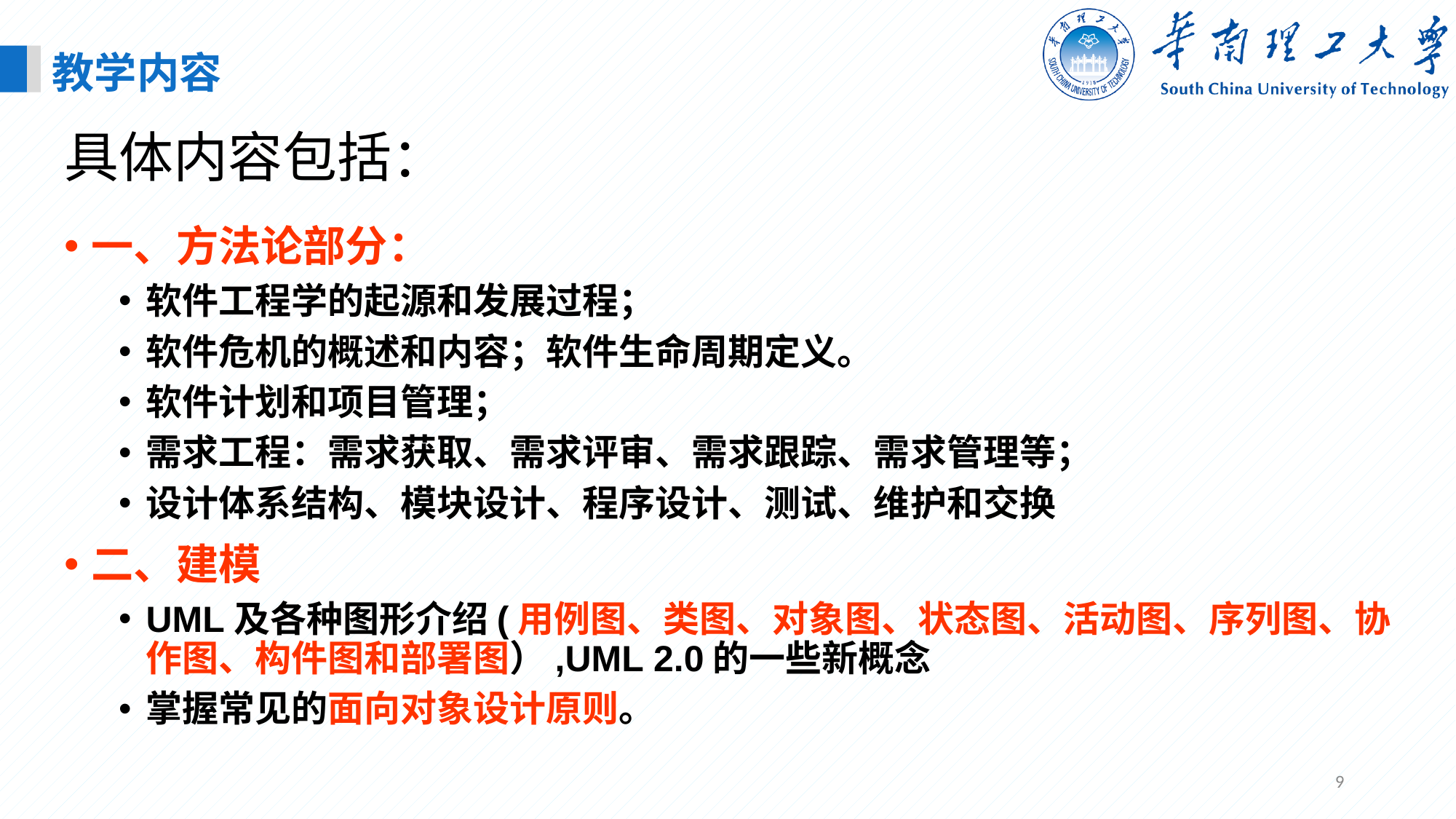

教学内容
# 具体内容包括：
一、方法论部分：
软件工程学的起源和发展过程；
软件危机的概述和内容；软件生命周期定义。
软件计划和项目管理；
需求工程：需求获取、需求评审、需求跟踪、需求管理等；
设计体系结构、模块设计、程序设计、测试、维护和交换
二、建模
UML及各种图形介绍(用例图、类图、对象图、状态图、活动图、序列图、协作图、构件图和部署图）,UML 2.0的一些新概念
掌握常见的面向对象设计原则。
9